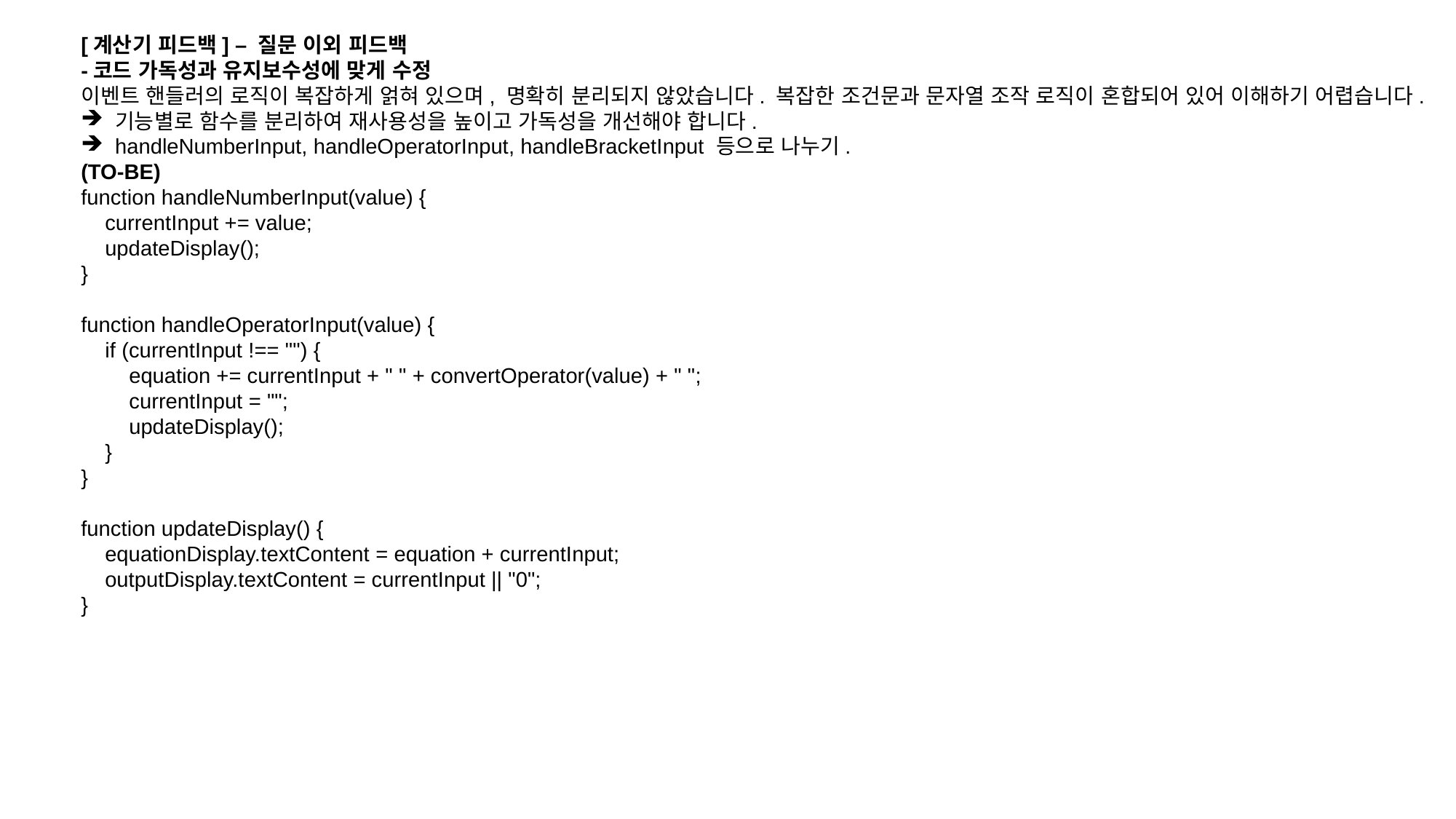

[계산기 피드백] – 질문 이외 피드백
-코드 가독성과 유지보수성에 맞게 수정
이벤트 핸들러의 로직이 복잡하게 얽혀 있으며, 명확히 분리되지 않았습니다. 복잡한 조건문과 문자열 조작 로직이 혼합되어 있어 이해하기 어렵습니다.
기능별로 함수를 분리하여 재사용성을 높이고 가독성을 개선해야 합니다.
handleNumberInput, handleOperatorInput, handleBracketInput 등으로 나누기.
(TO-BE)
function handleNumberInput(value) {
    currentInput += value;
    updateDisplay();
}

function handleOperatorInput(value) {
    if (currentInput !== "") {
        equation += currentInput + " " + convertOperator(value) + " ";
        currentInput = "";
        updateDisplay();
    }
}

function updateDisplay() {
    equationDisplay.textContent = equation + currentInput;
    outputDisplay.textContent = currentInput || "0";
}